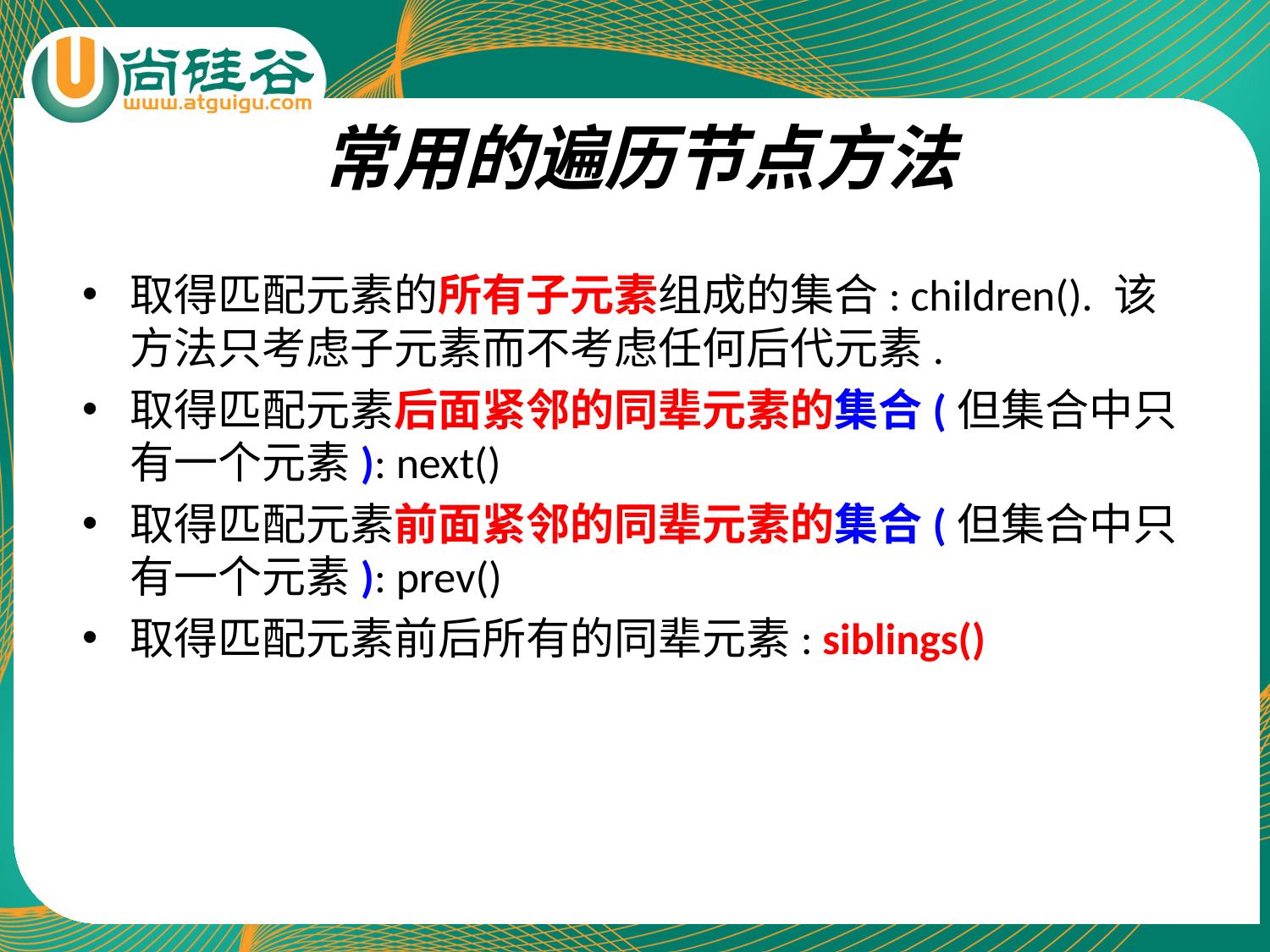

# 常用的遍历节点方法
取得匹配元素的所有子元素组成的集合: children(). 该方法只考虑子元素而不考虑任何后代元素.
取得匹配元素后面紧邻的同辈元素的集合(但集合中只有一个元素): next()
取得匹配元素前面紧邻的同辈元素的集合(但集合中只有一个元素): prev()
取得匹配元素前后所有的同辈元素: siblings()